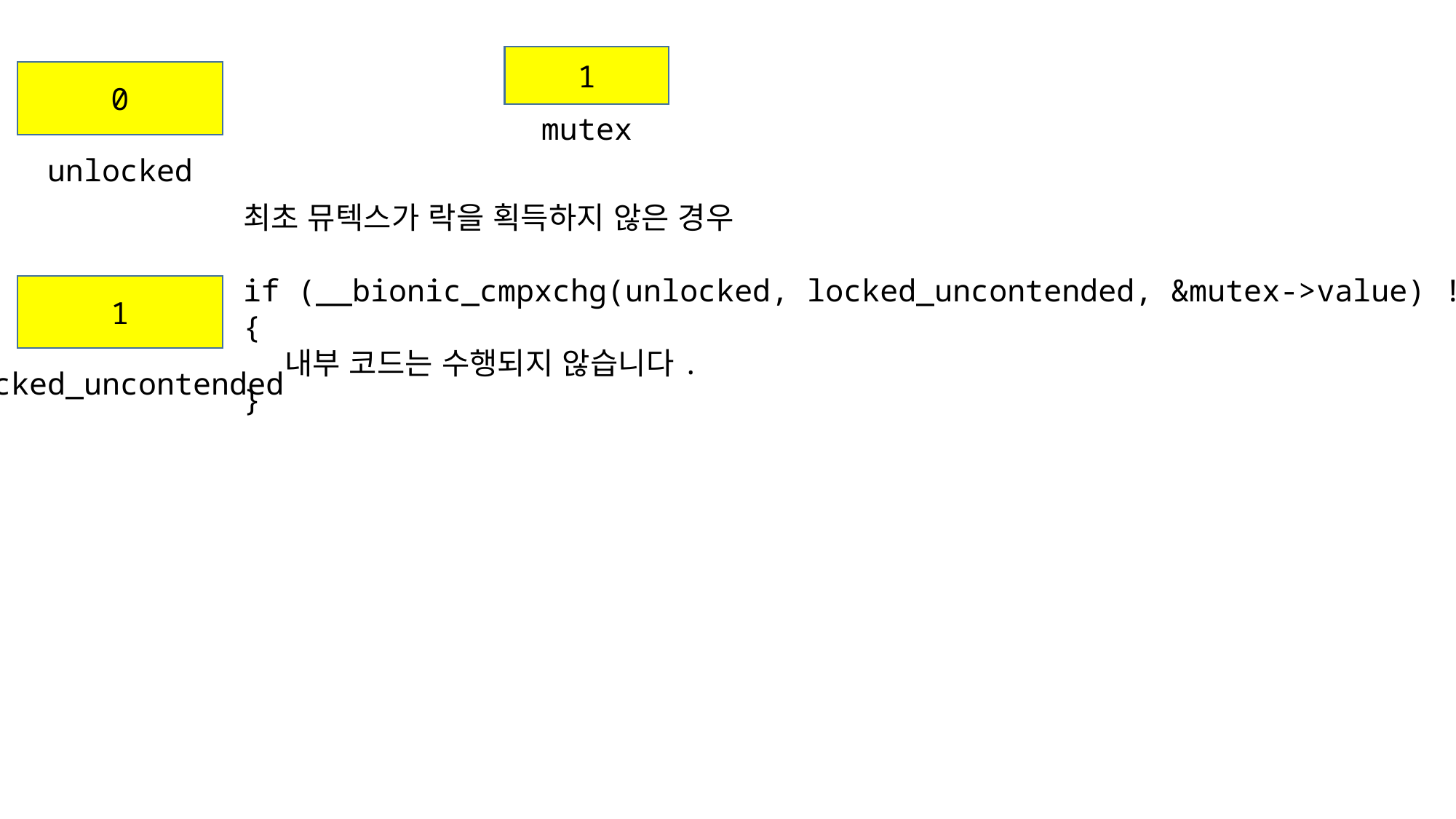

1
0
mutex

unlocked
최초 뮤텍스가 락을 획득하지 않은 경우

if (__bionic_cmpxchg(unlocked, locked_uncontended, &mutex->value) != 0)
{
    내부 코드는 수행되지 않습니다.
}
1

locked_uncontended